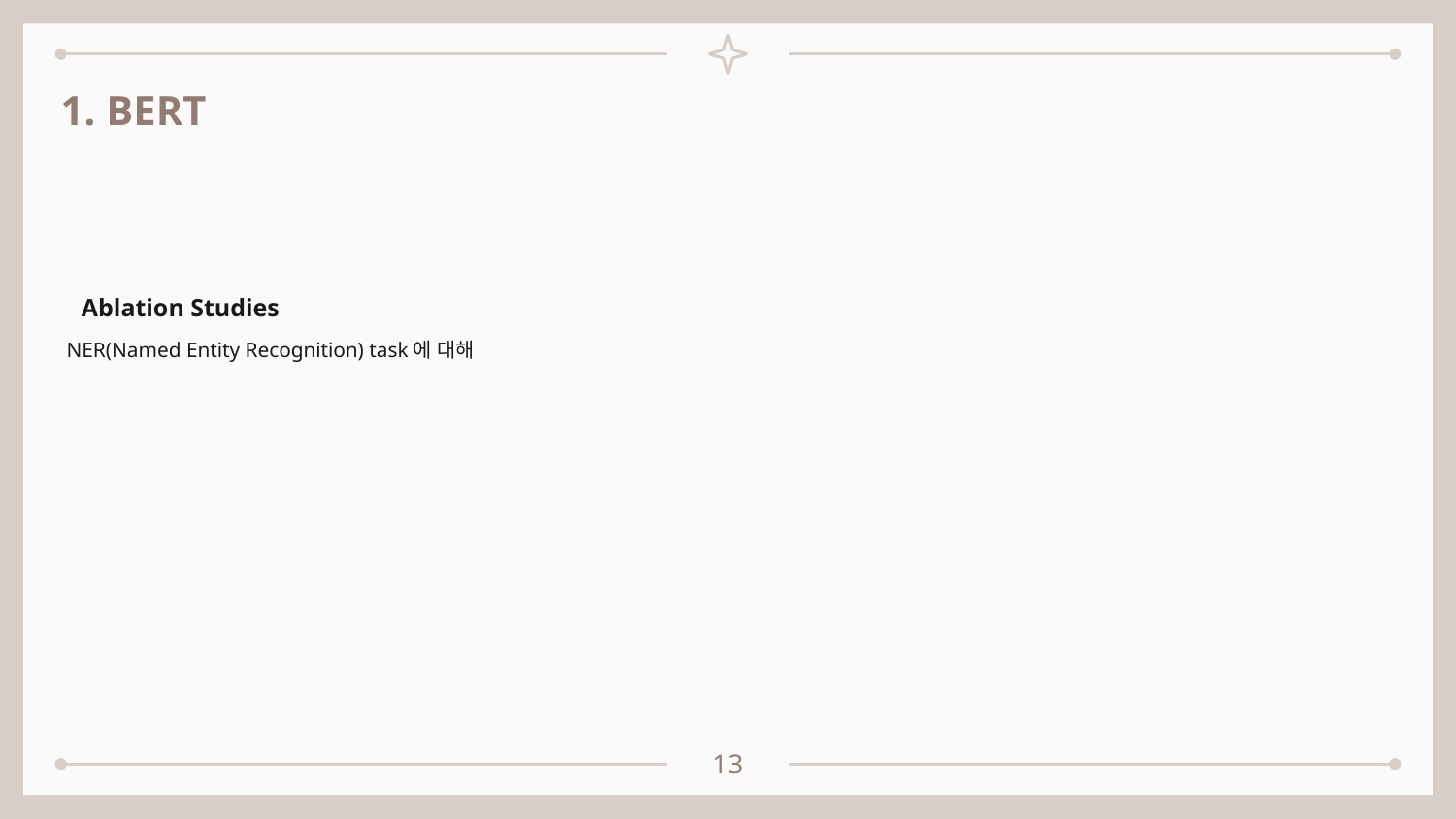

1. BERT
Ablation Studies
NER(Named Entity Recognition) task에 대해
13